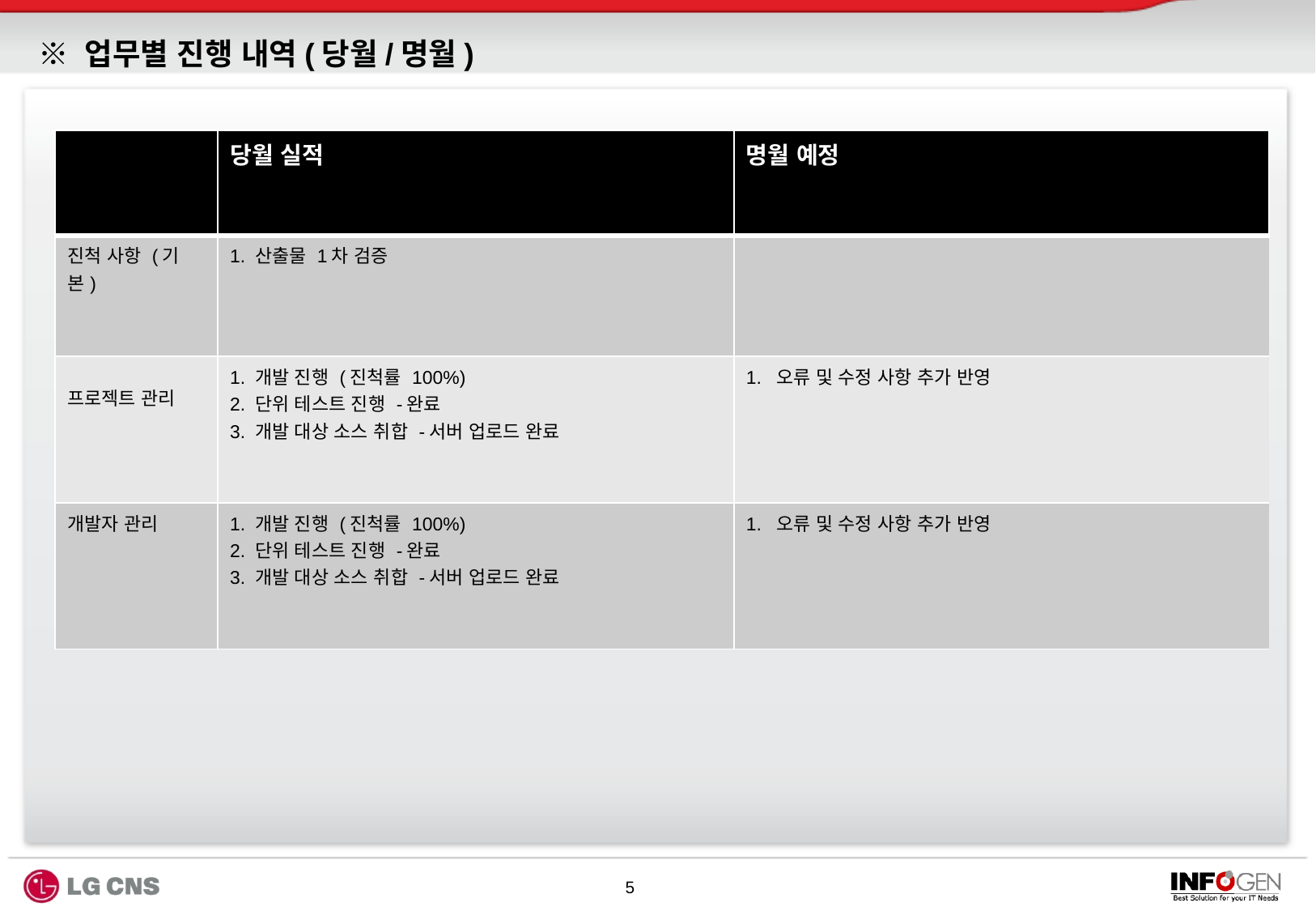

# ※ 업무별 진행 내역(당월/명월)
|  | 당월 실적 | 명월 예정 |
| --- | --- | --- |
| 진척 사항 (기본) | 1. 산출물 1차 검증 |  |
| 프로젝트 관리 | 1. 개발 진행 (진척률 100%) 2. 단위 테스트 진행 -완료 3. 개발 대상 소스 취합 -서버 업로드 완료 | 1. 오류 및 수정 사항 추가 반영 |
| 개발자 관리 | 1. 개발 진행 (진척률 100%) 2. 단위 테스트 진행 -완료 3. 개발 대상 소스 취합 -서버 업로드 완료 | 1. 오류 및 수정 사항 추가 반영 |